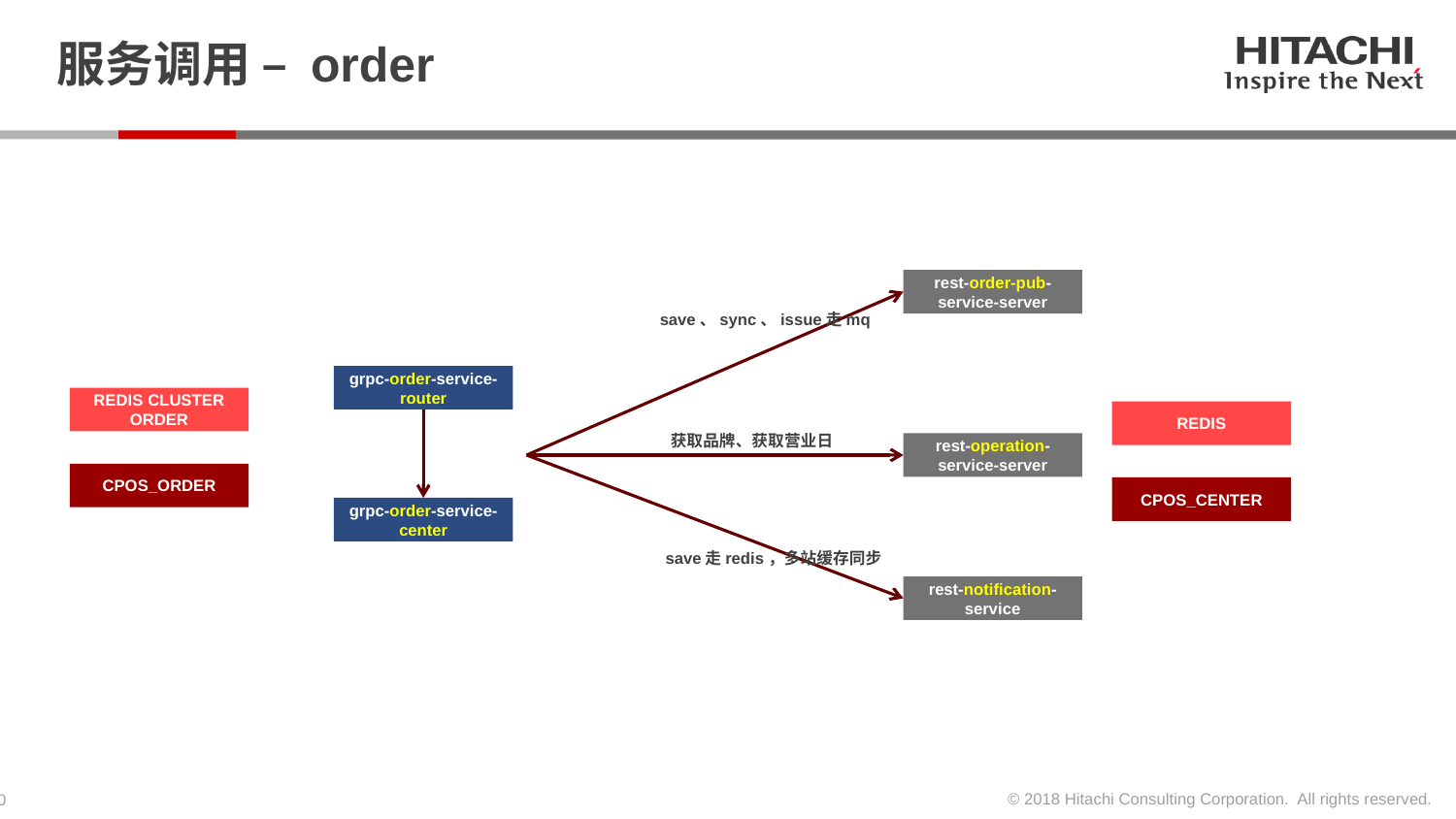

# 服务调用 – order
rest-order-pub-service-server
save、sync、issue走mq
grpc-order-service-router
REDIS CLUSTER
ORDER
REDIS
获取品牌、获取营业日
rest-operation-service-server
CPOS_ORDER
CPOS_CENTER
grpc-order-service-center
save走redis，多站缓存同步
rest-notification-service